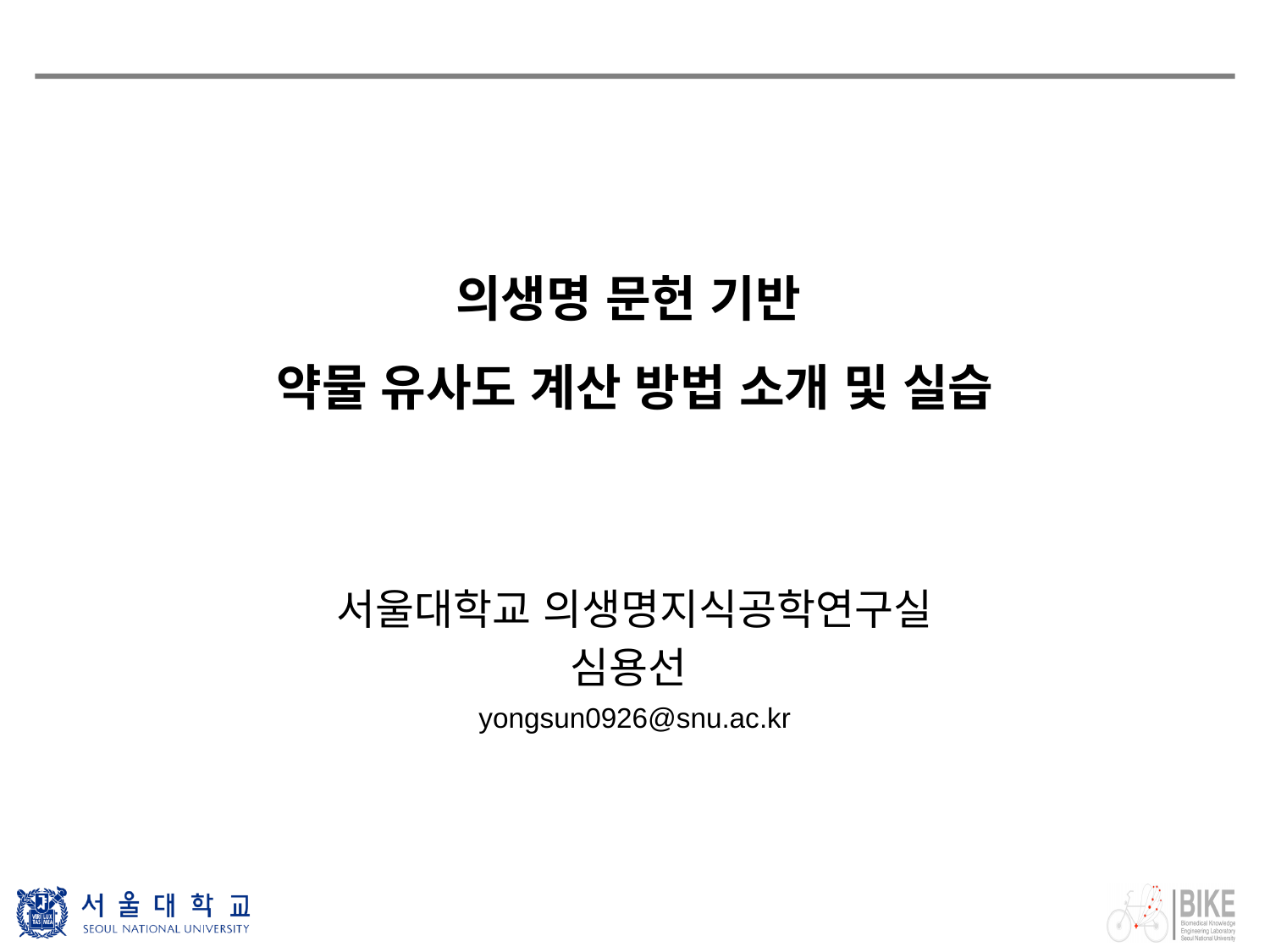

# 의생명 문헌 기반 약물 유사도 계산 방법 소개 및 실습
서울대학교 의생명지식공학연구실
심용선
yongsun0926@snu.ac.kr